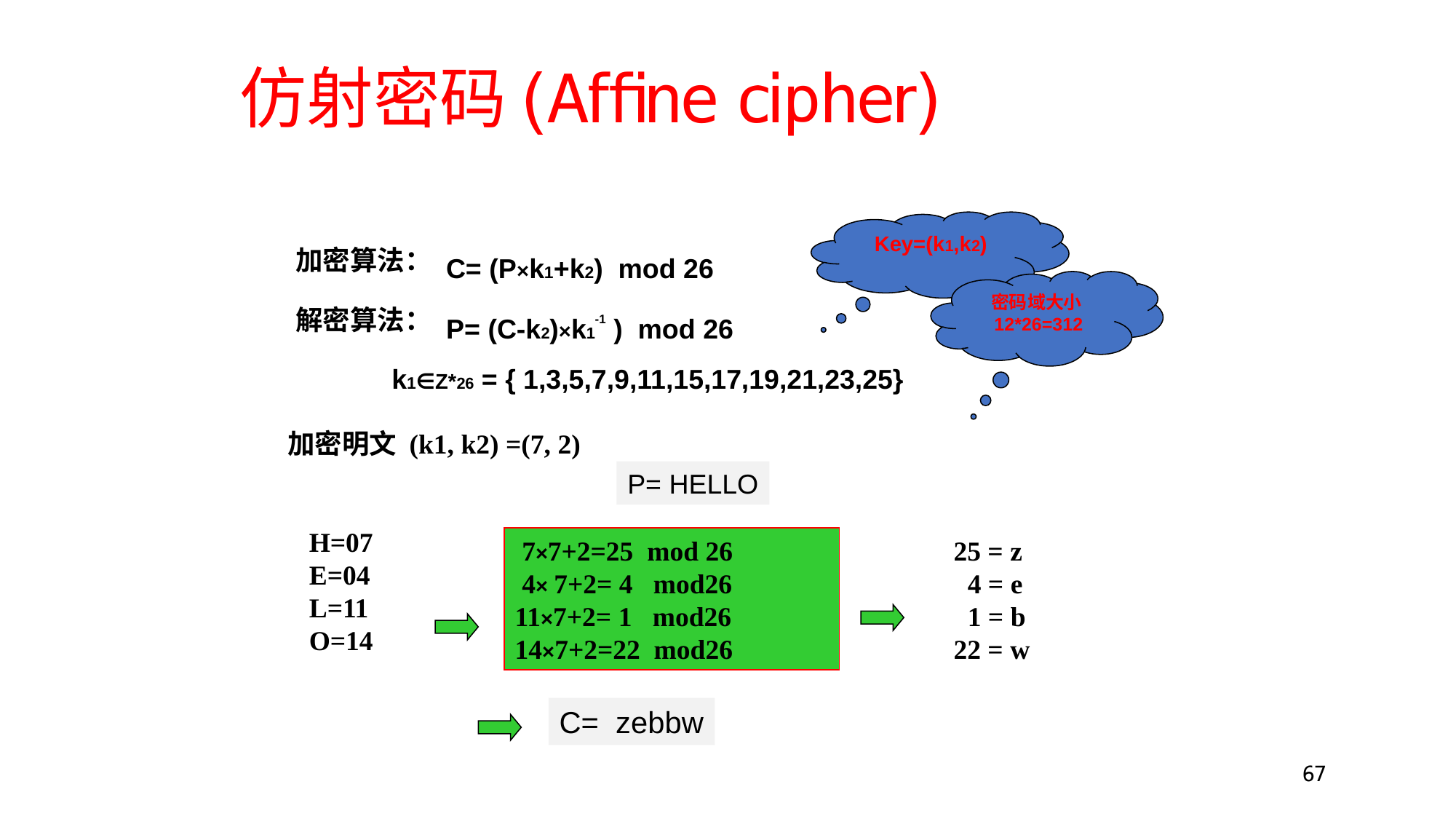

# 仿射密码(Affine cipher)
Key=(k1,k2)
加密算法：

C= (P×k1+k2)  mod 26
密码域大小12*26=312
解密算法：
P= (C-k2)×k1-1 )  mod 26
   k1∈Z*26 = { 1,3,5,7,9,11,15,17,19,21,23,25}
加密明文 (k1, k2) =(7, 2)
P= HELLO
H=07
E=04
L=11
O=14
 7×7+2=25  mod 26
 4× 7+2= 4   mod26
11×7+2= 1   mod26
14×7+2=22  mod26
25 = z
  4 = e
  1 = b
22 = w

C=  zebbw

67